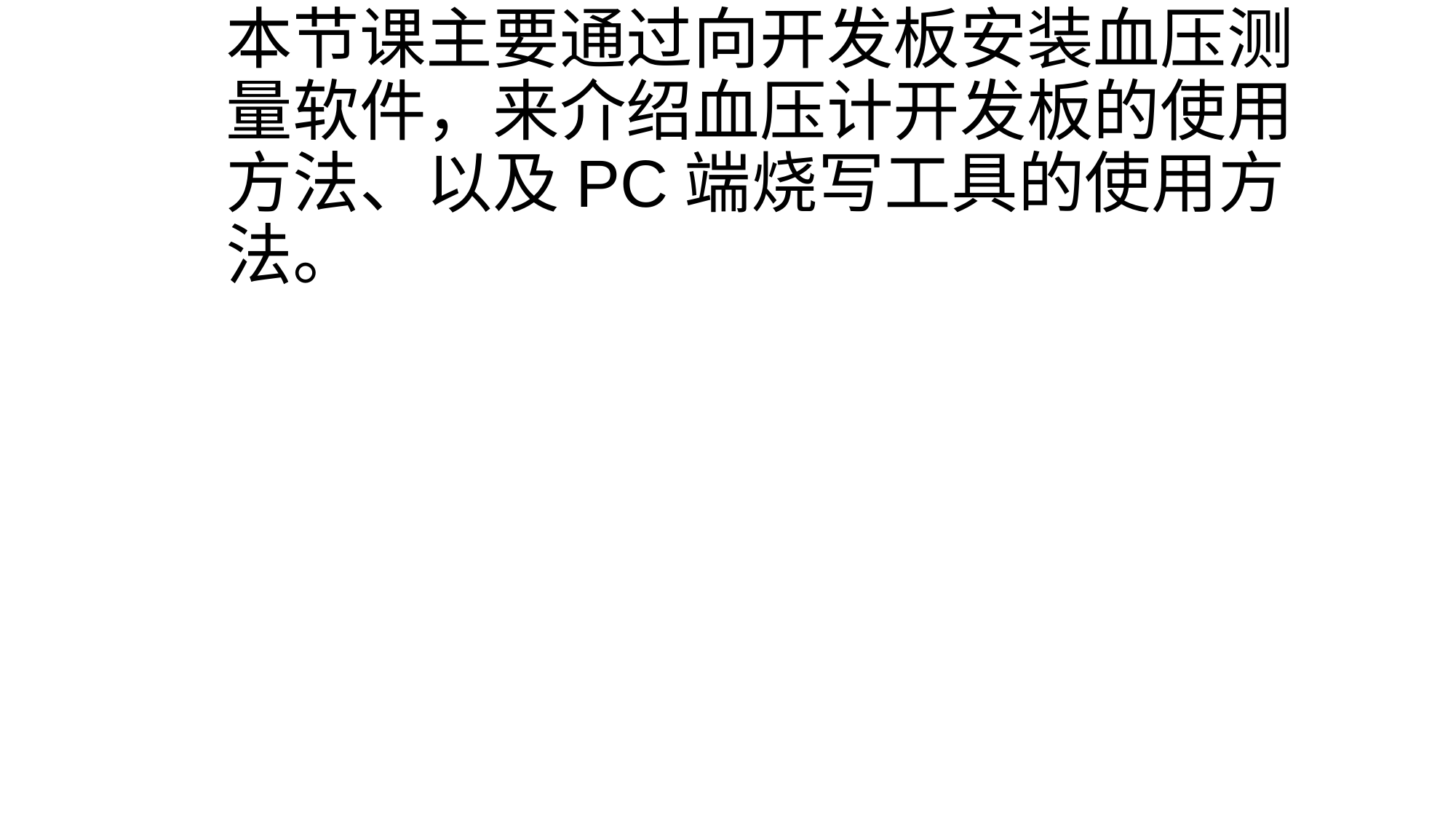

# 本节课主要通过向开发板安装血压测量软件，来介绍血压计开发板的使用方法、以及PC端烧写工具的使用方法。